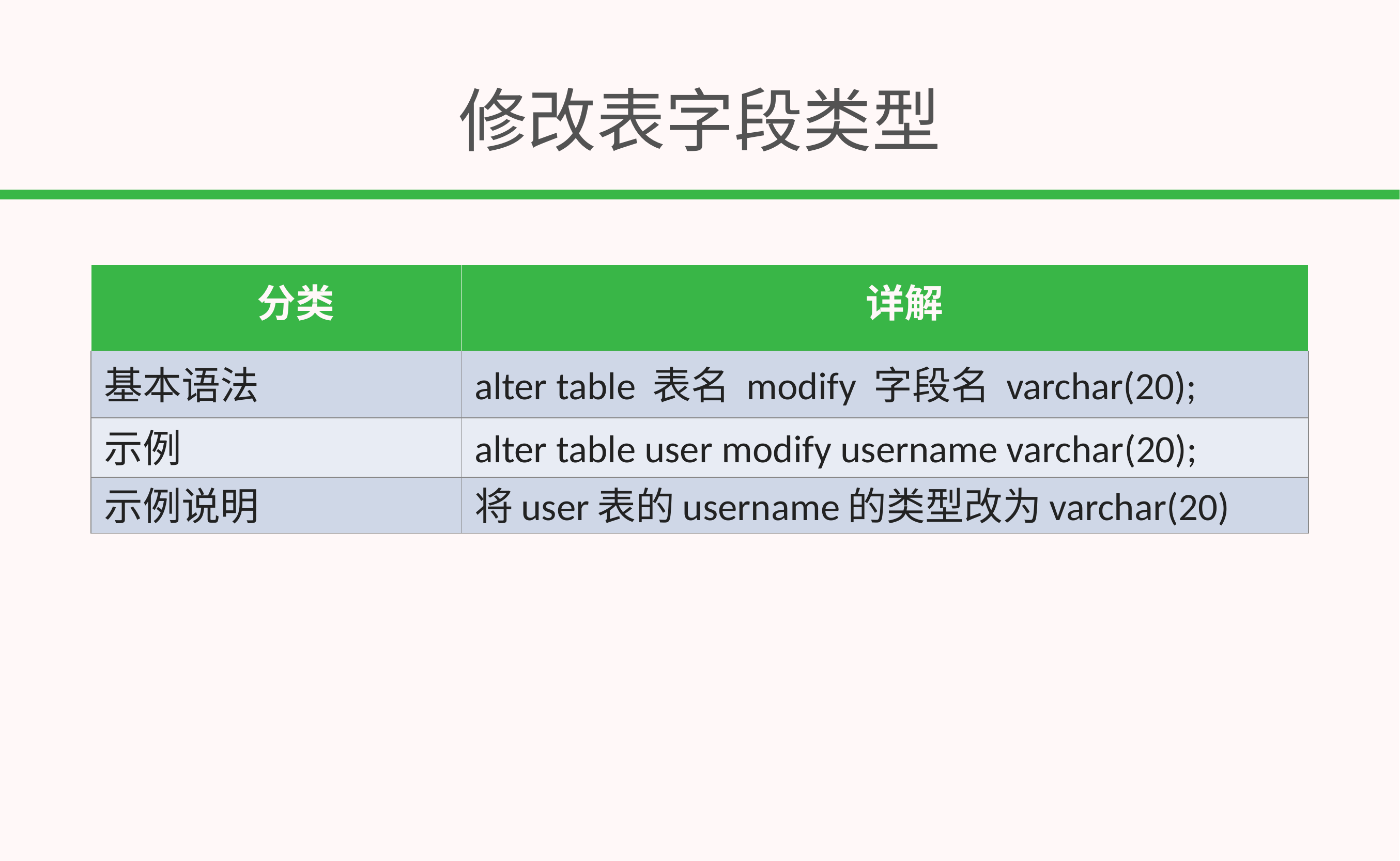

# 修改表字段类型
| 分类 | 详解 |
| --- | --- |
| 基本语法 | alter table 表名 modify 字段名 varchar(20); |
| 示例 | alter table user modify username varchar(20); |
| 示例说明 | 将user表的username的类型改为varchar(20) |